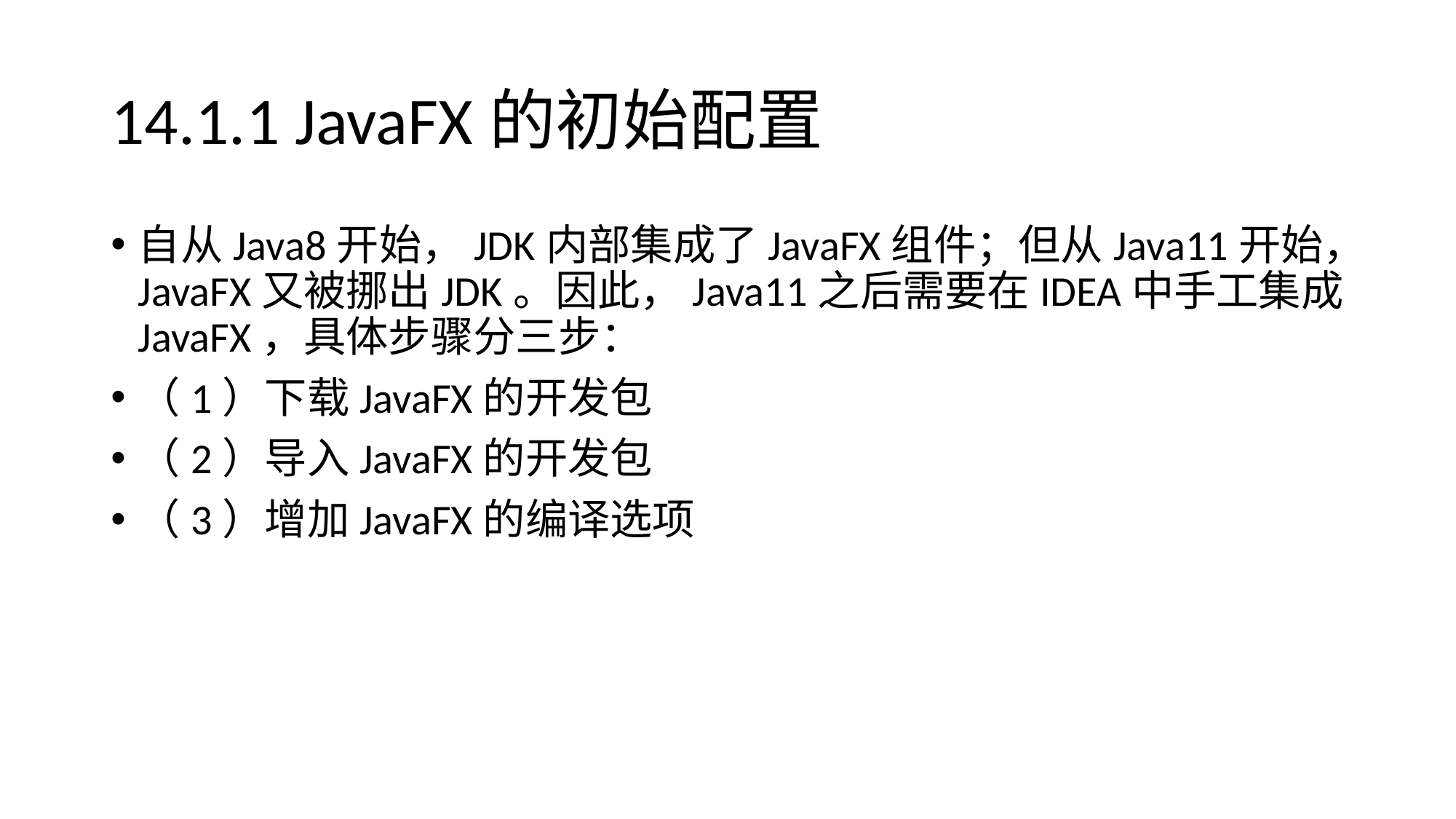

# 14.1.1 JavaFX的初始配置
自从Java8开始，JDK内部集成了JavaFX组件；但从Java11开始，JavaFX又被挪出JDK。因此，Java11之后需要在IDEA中手工集成JavaFX，具体步骤分三步：
（1）下载JavaFX的开发包
（2）导入JavaFX的开发包
（3）增加JavaFX的编译选项